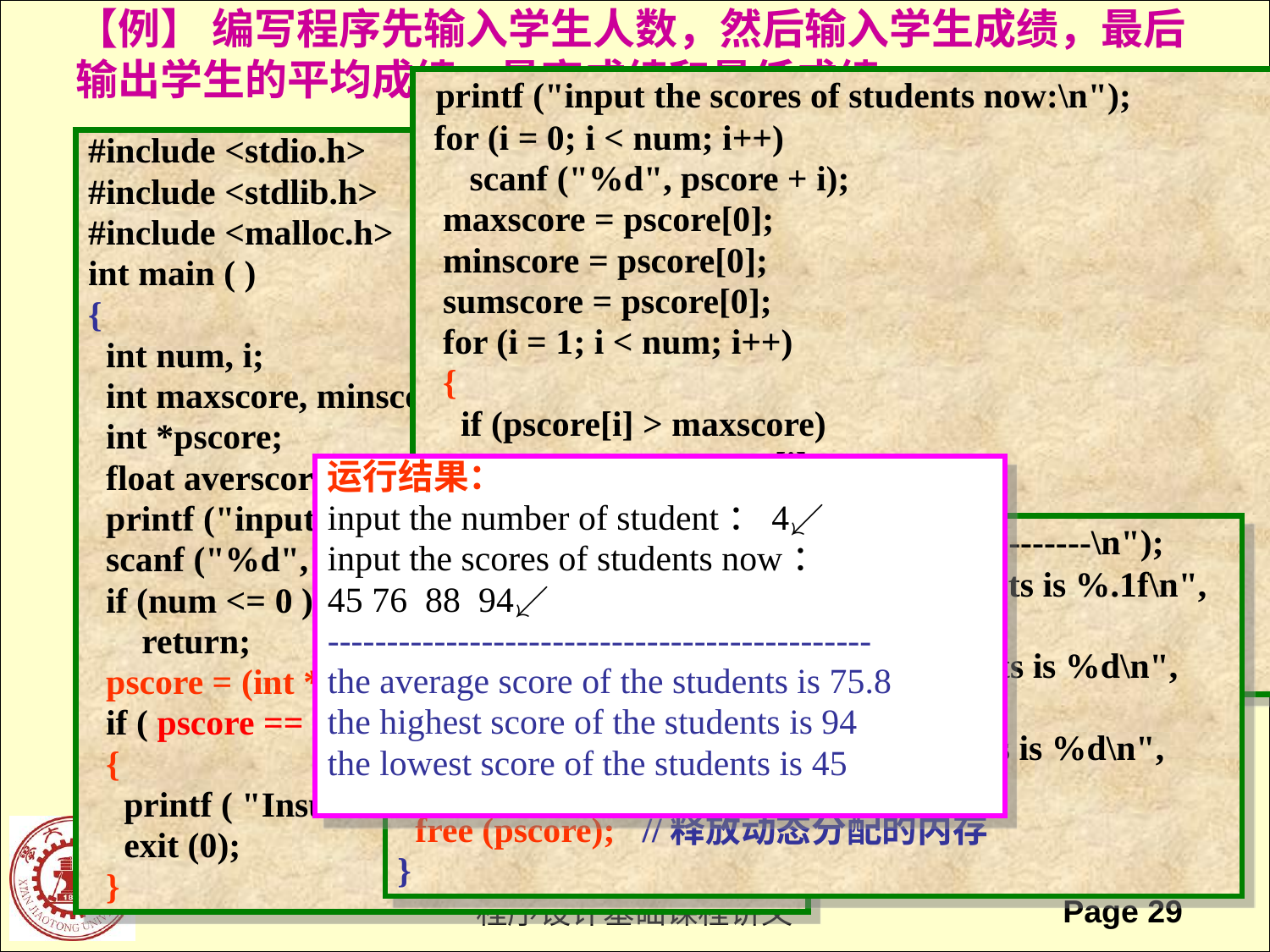

【例】 编写程序先输入学生人数，然后输入学生成绩，最后输出学生的平均成绩、最高成绩和最低成绩。
 printf ("input the scores of students now:\n");
 for (i = 0; i < num; i++)
     scanf ("%d", pscore + i);
  maxscore = pscore[0];
  minscore = pscore[0];
  sumscore = pscore[0];
  for (i = 1; i < num; i++)
  {
    if (pscore[i] > maxscore)
        maxscore = pscore[i];
    if (pscore[i] < minscore)
        minscore = pscore[i];
    sumscore = sumscore + pscore[i];
  }
  averscore = (float)sumscore / num;
#include <stdio.h>
#include <stdlib.h>
#include <malloc.h>
int main ( )
{
  int num, i;
  int maxscore, minscore, sumscore;
  int *pscore;
  float averscore;
  printf ("input the number of student: ");
  scanf ("%d", &num);
  if (num <= 0 )
      return;
  pscore = (int *) malloc(num * sizeof(int));
  if ( pscore == NULL )
  {
    printf ( "Insufficient memory available\n" );
    exit (0);
  }
运行结果：
input the number of student：4↙
input the scores of students now：
45 76  88  94↙
----------------------------------------------
the average score of the students is 75.8
the highest score of the students is 94
the lowest score of the students is 45
  printf ("----------------------------------------------\n");
  printf ("the average score of the students is %.1f\n",
                averscore);
  printf ("the highest score of the students is %d\n",
               maxscore);
  printf ("the lowest score of the students is %d\n",
               minscore);
  free (pscore);   //释放动态分配的内存
}